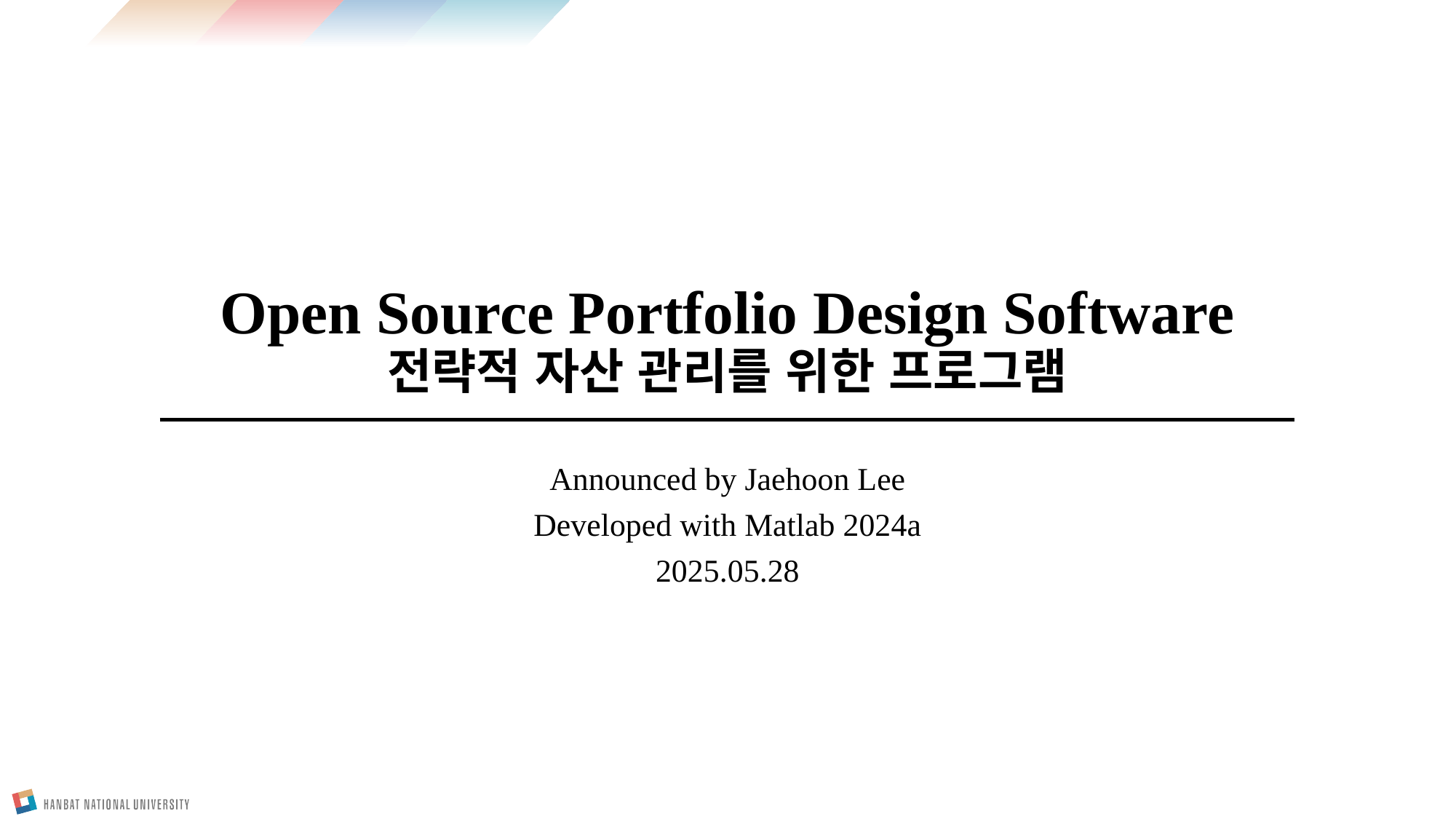

# Open Source Portfolio Design Software 전략적 자산 관리를 위한 프로그램
Announced by Jaehoon Lee
Developed with Matlab 2024a
2025.05.28